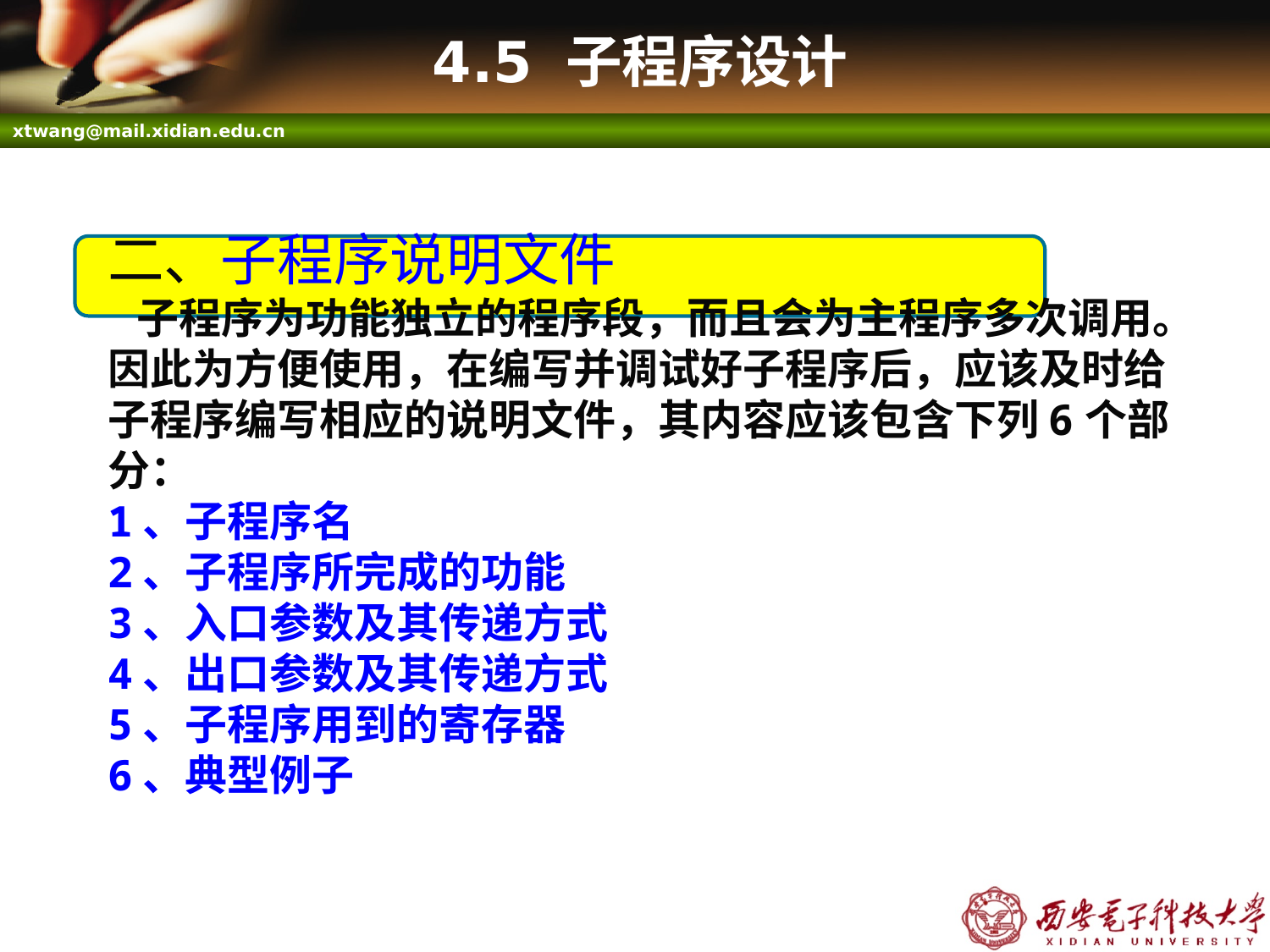

# 4.5 子程序设计
二、子程序说明文件
  子程序为功能独立的程序段，而且会为主程序多次调用。因此为方便使用，在编写并调试好子程序后，应该及时给子程序编写相应的说明文件，其内容应该包含下列6个部分：
1、子程序名
2、子程序所完成的功能
3、入口参数及其传递方式
4、出口参数及其传递方式
5、子程序用到的寄存器
6、典型例子